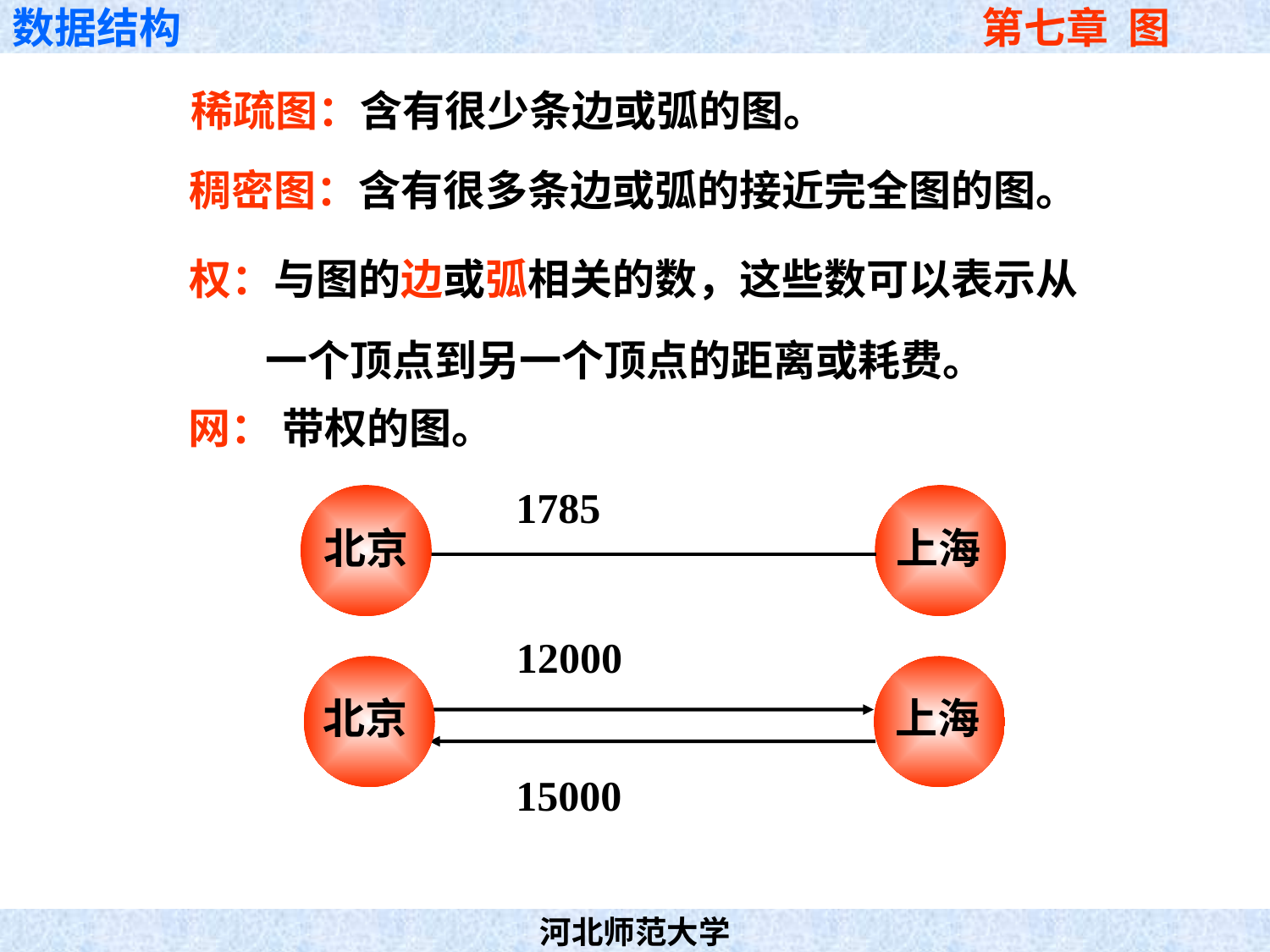

稀疏图：含有很少条边或弧的图。
        稠密图：含有很多条边或弧的接近完全图的图。
        权：与图的边或弧相关的数，这些数可以表示从
                一个顶点到另一个顶点的距离或耗费。
        网： 带权的图。
1785

北京
上海
12000

北京
上海

15000